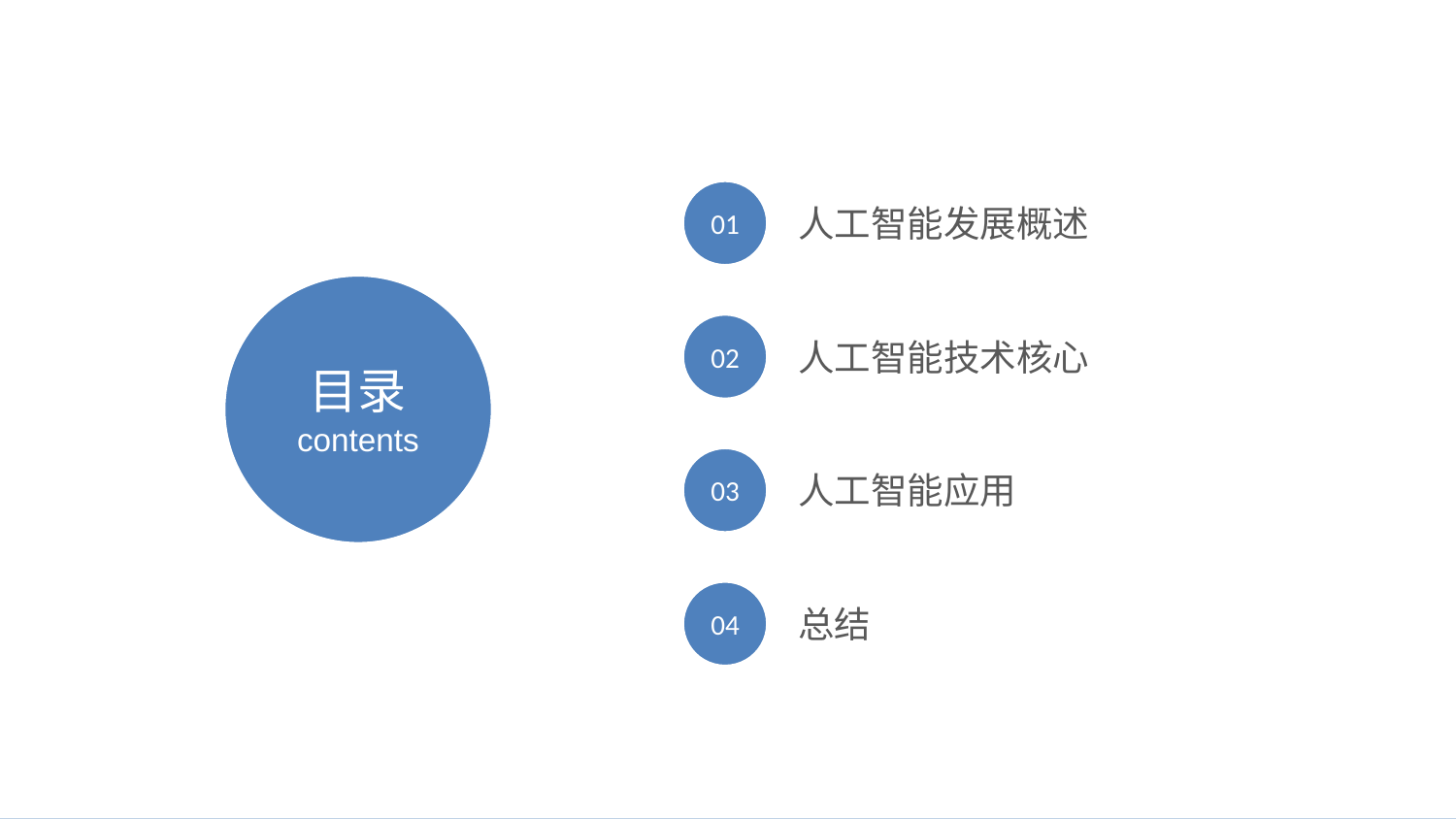

01
人工智能发展概述
目录
contents
02
人工智能技术核心
03
人工智能应用
04
总结